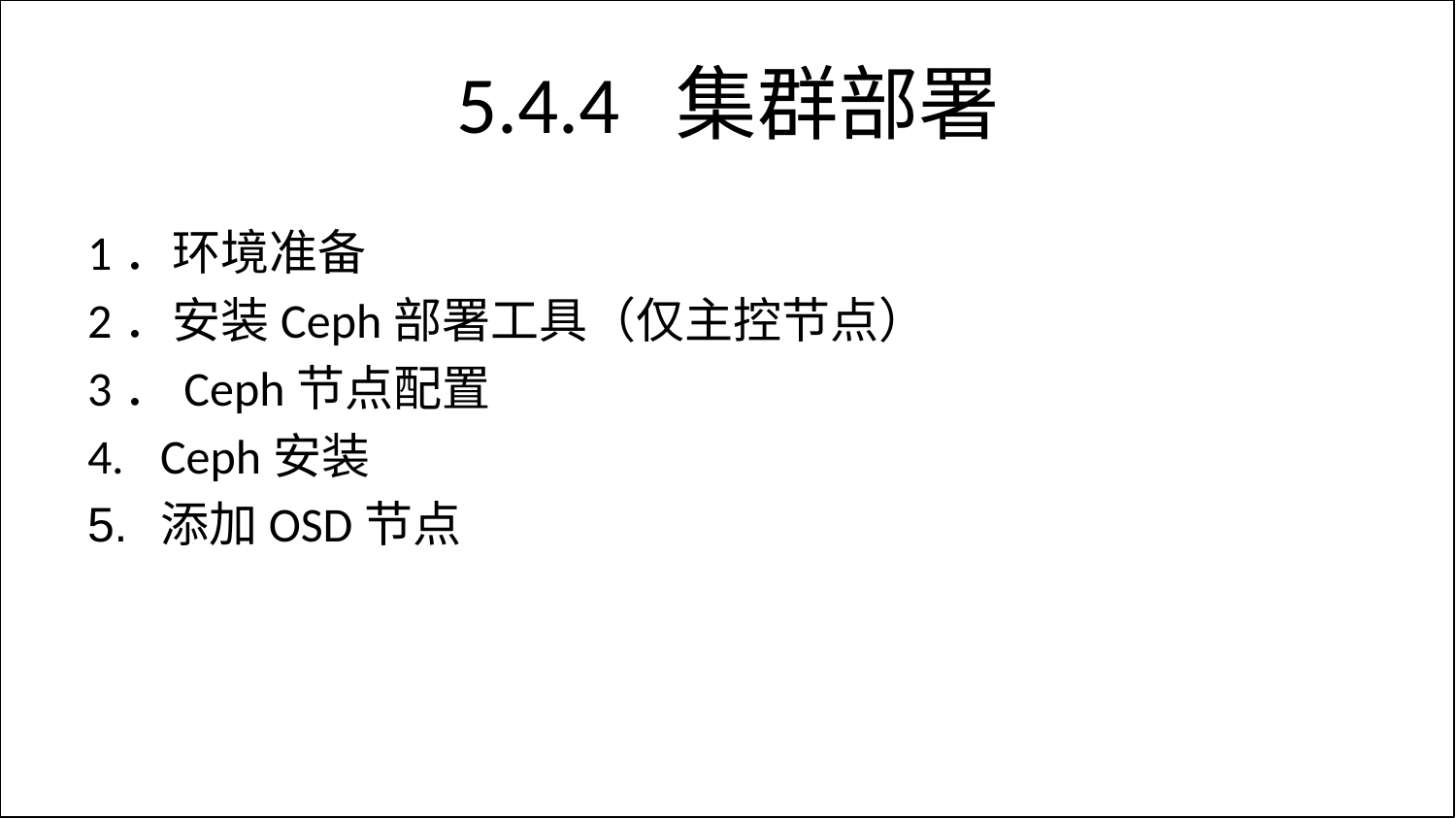

# 5.4.4  集群部署
1．环境准备
2．安装Ceph部署工具（仅主控节点）
3．Ceph节点配置
Ceph安装
添加OSD节点